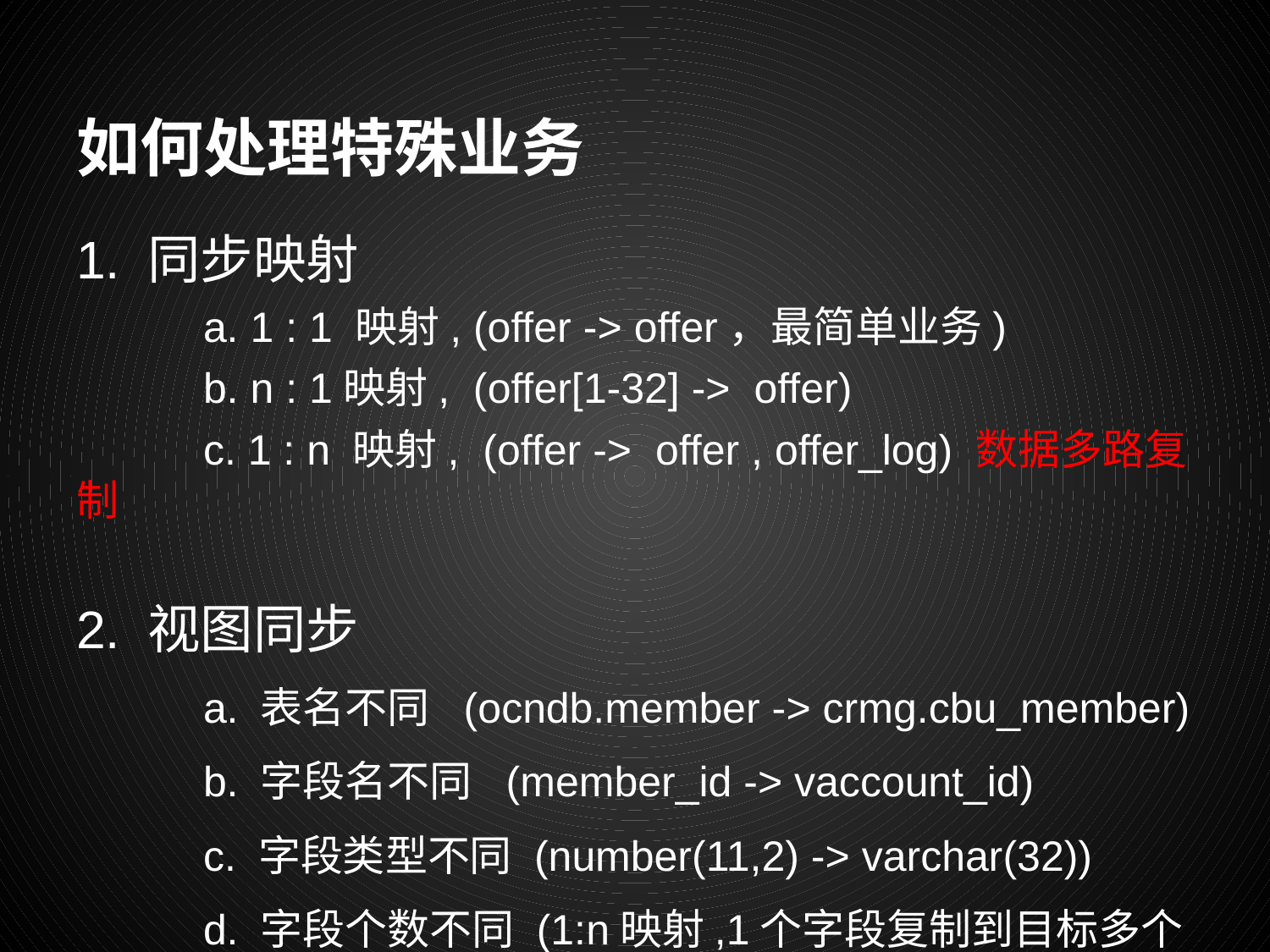

# 如何处理特殊业务
1. 同步映射
	a. 1 : 1 映射, (offer -> offer，最简单业务)
	b. n : 1映射,  (offer[1-32] ->  offer)
	c. 1 : n 映射,  (offer ->  offer , offer_log) 数据多路复制

2. 视图同步
	a. 表名不同  (ocndb.member -> crmg.cbu_member)
	b. 字段名不同  (member_id -> vaccount_id)
	c. 字段类型不同 (number(11,2) -> varchar(32))
	d. 字段个数不同 (1:n映射,1个字段复制到目标多个字段)